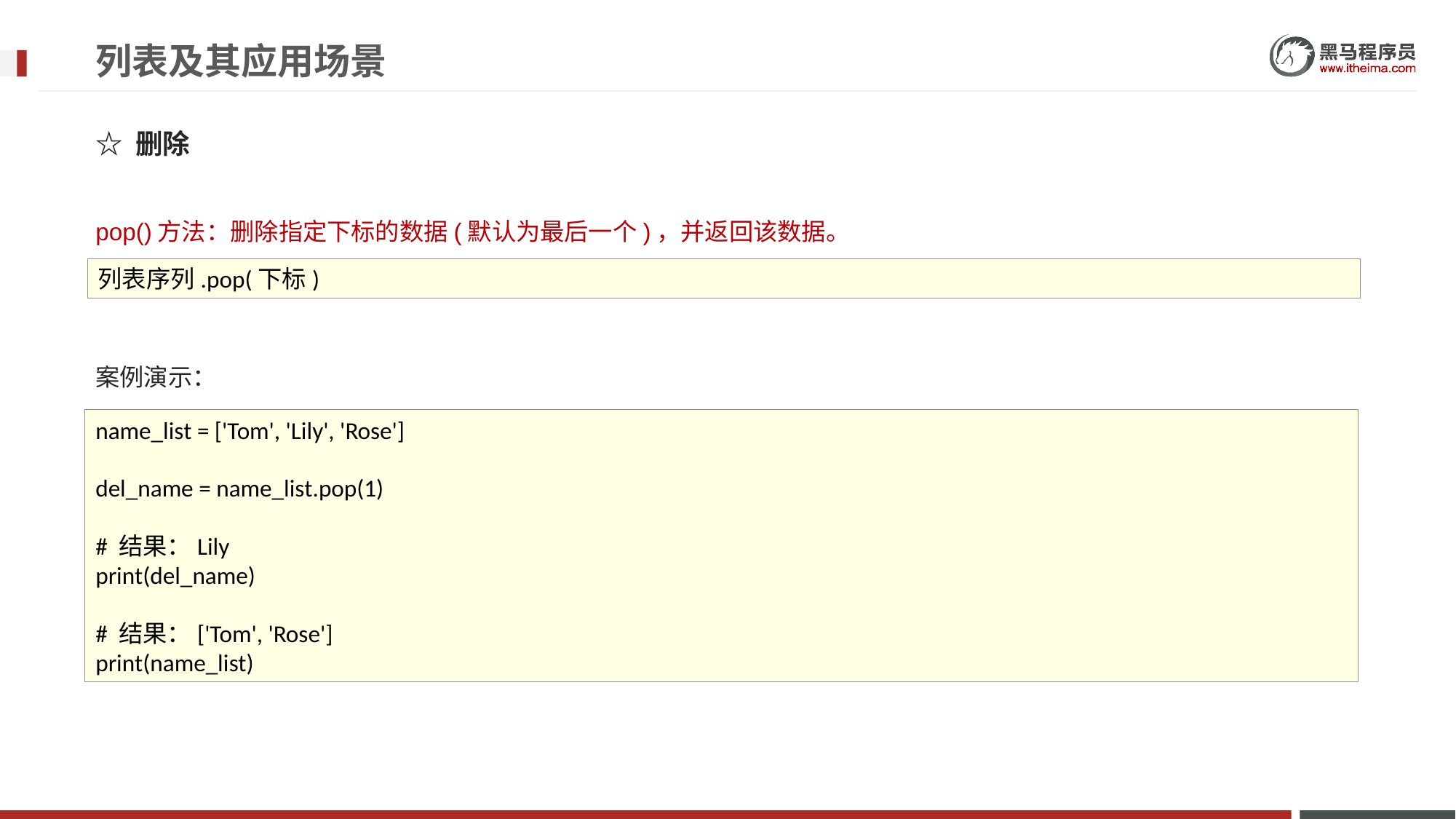

# 列表及其应用场景
☆ 删除
pop()方法：删除指定下标的数据(默认为最后一个)，并返回该数据。

案例演示：
列表序列.pop(下标)
name_list = ['Tom', 'Lily', 'Rose']

del_name = name_list.pop(1)

# 结果：Lily
print(del_name)

# 结果：['Tom', 'Rose']
print(name_list)